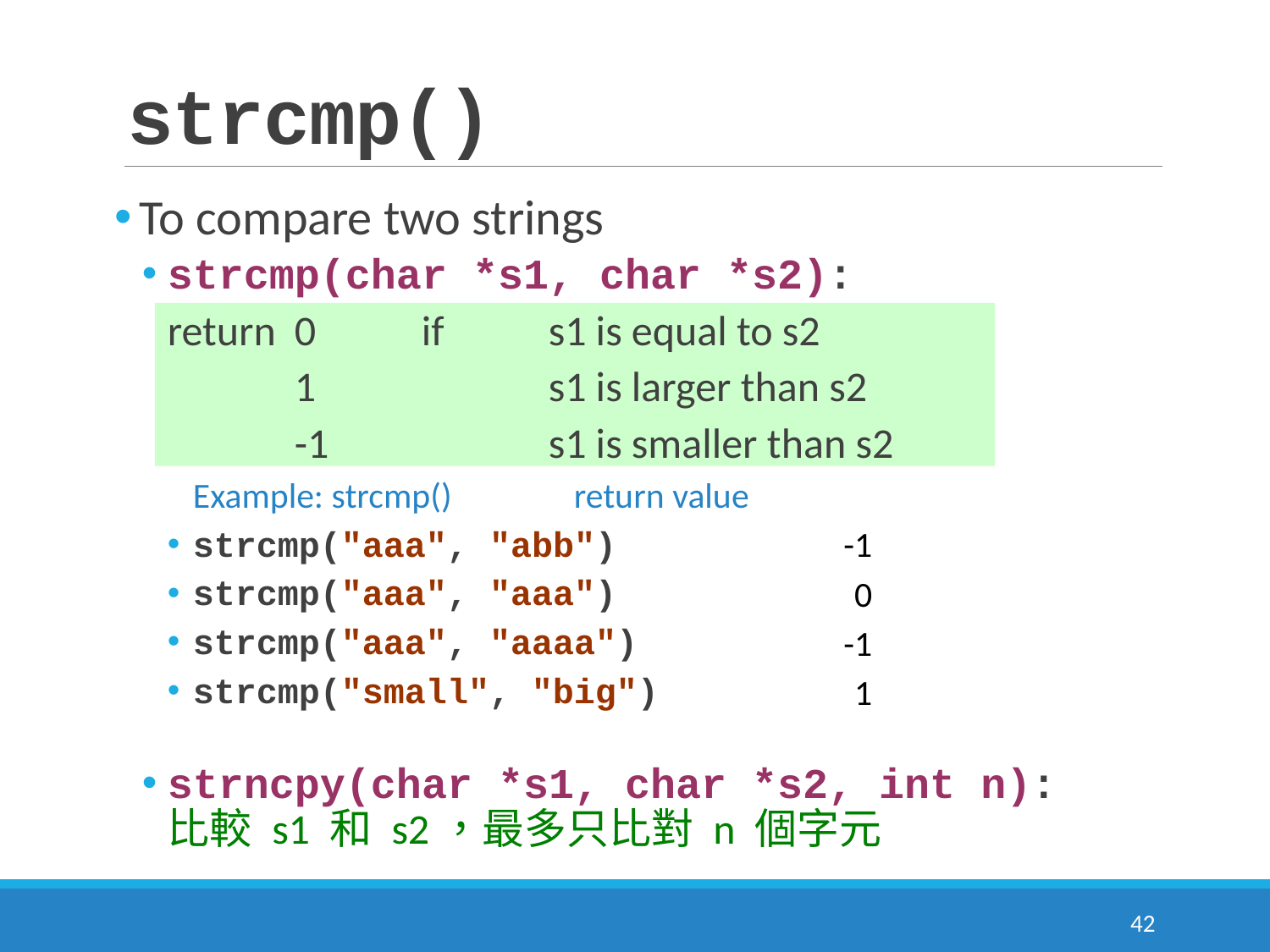

# strcmp()
To compare two strings
strcmp(char *s1, char *s2):
	return	0	if 	s1 is equal to s2
		1		s1 is larger than s2
		-1		s1 is smaller than s2
	Example: strcmp()	return value
strcmp("aaa", "abb")
strcmp("aaa", "aaa")
strcmp("aaa", "aaaa")
strcmp("small", "big")

strncpy(char *s1, char *s2, int n):
比較 s1 和 s2，最多只比對 n 個字元

-1
0
-1
1
42